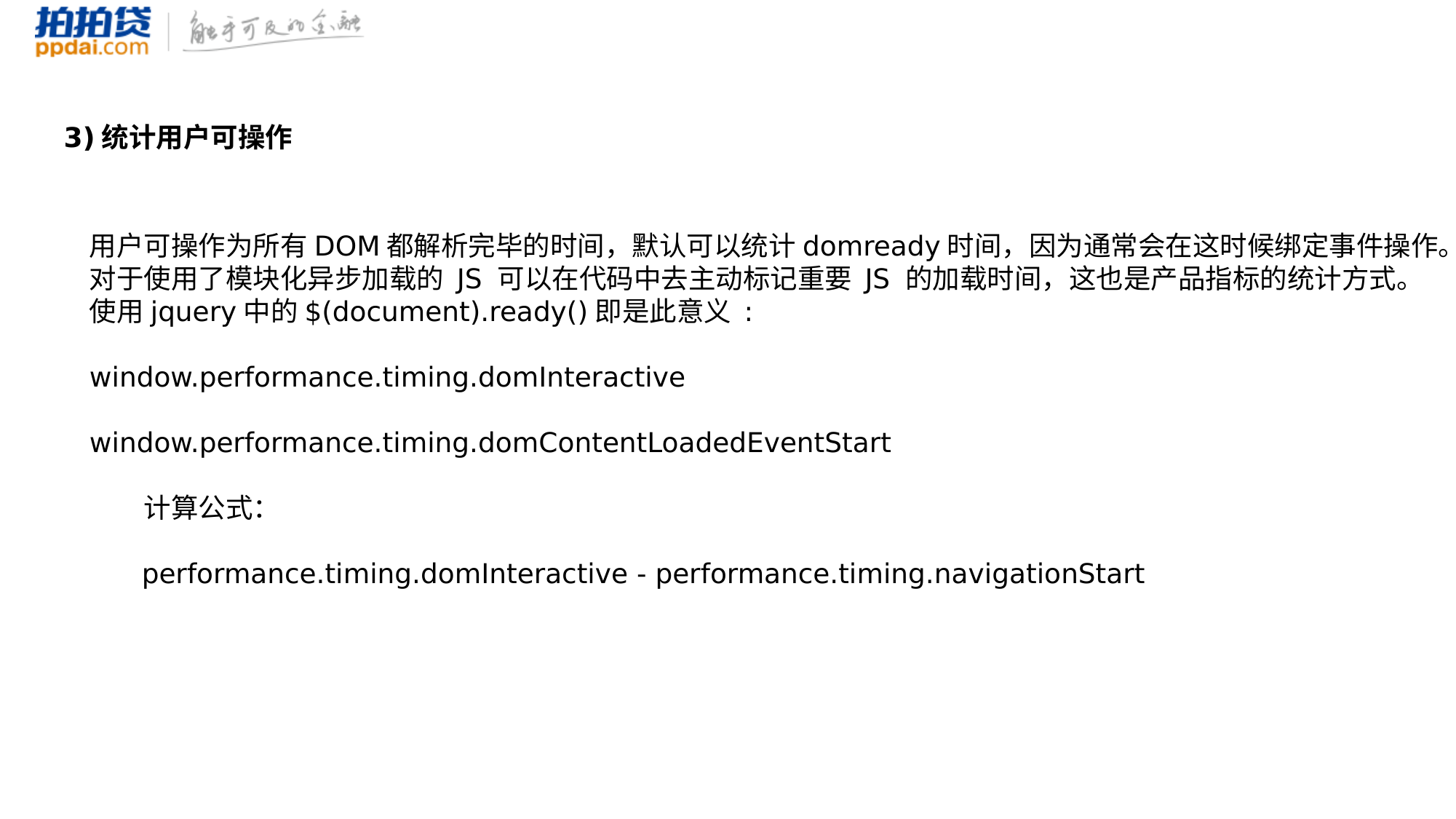

3)统计用户可操作
用户可操作为所有DOM都解析完毕的时间，默认可以统计domready时间，因为通常会在这时候绑定事件操作。
对于使用了模块化异步加载的 JS 可以在代码中去主动标记重要 JS 的加载时间，这也是产品指标的统计方式。
使用jquery中的$(document).ready()即是此意义 :

window.performance.timing.domInteractive

window.performance.timing.domContentLoadedEventStart

　　计算公式：

      performance.timing.domInteractive - performance.timing.navigationStart